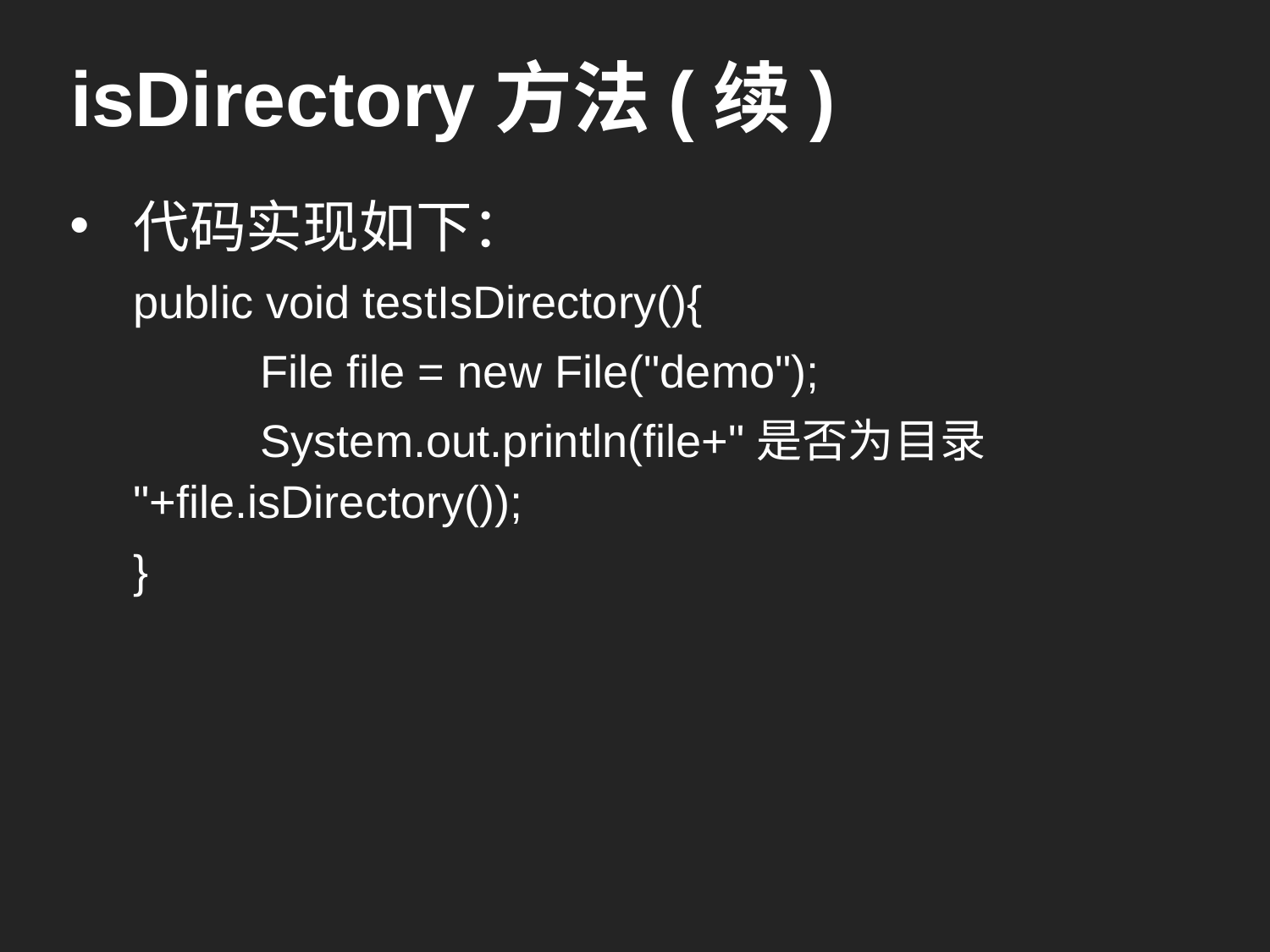

# isDirectory方法(续)
代码实现如下：
public void testIsDirectory(){
	File file = new File("demo");
	System.out.println(file+"是否为目录	"+file.isDirectory());
}